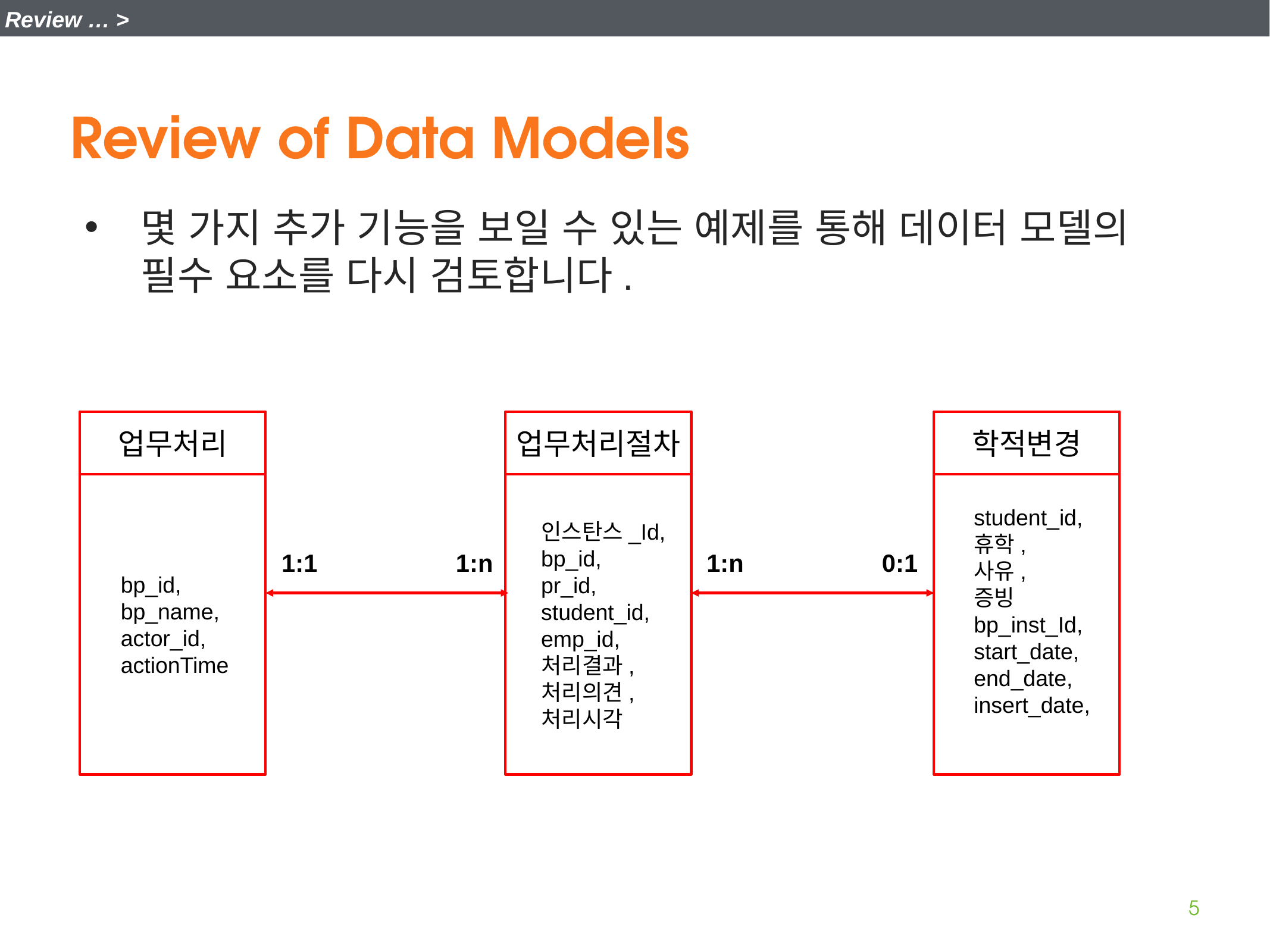

Review … >
# Review of Data Models
몇 가지 추가 기능을 보일 수 있는 예제를 통해 데이터 모델의 필수 요소를 다시 검토합니다.

업무처리
업무처리절차
학적변경
student_id,
휴학,
사유,
증빙
bp_inst_Id,
start_date,
end_date,
insert_date,
인스탄스_Id,
bp_id,
pr_id,
student_id,
emp_id,
처리결과,
처리의견,
처리시각
1:n
0:1
1:1
1:n
bp_id,
bp_name,
actor_id,
actionTime
5